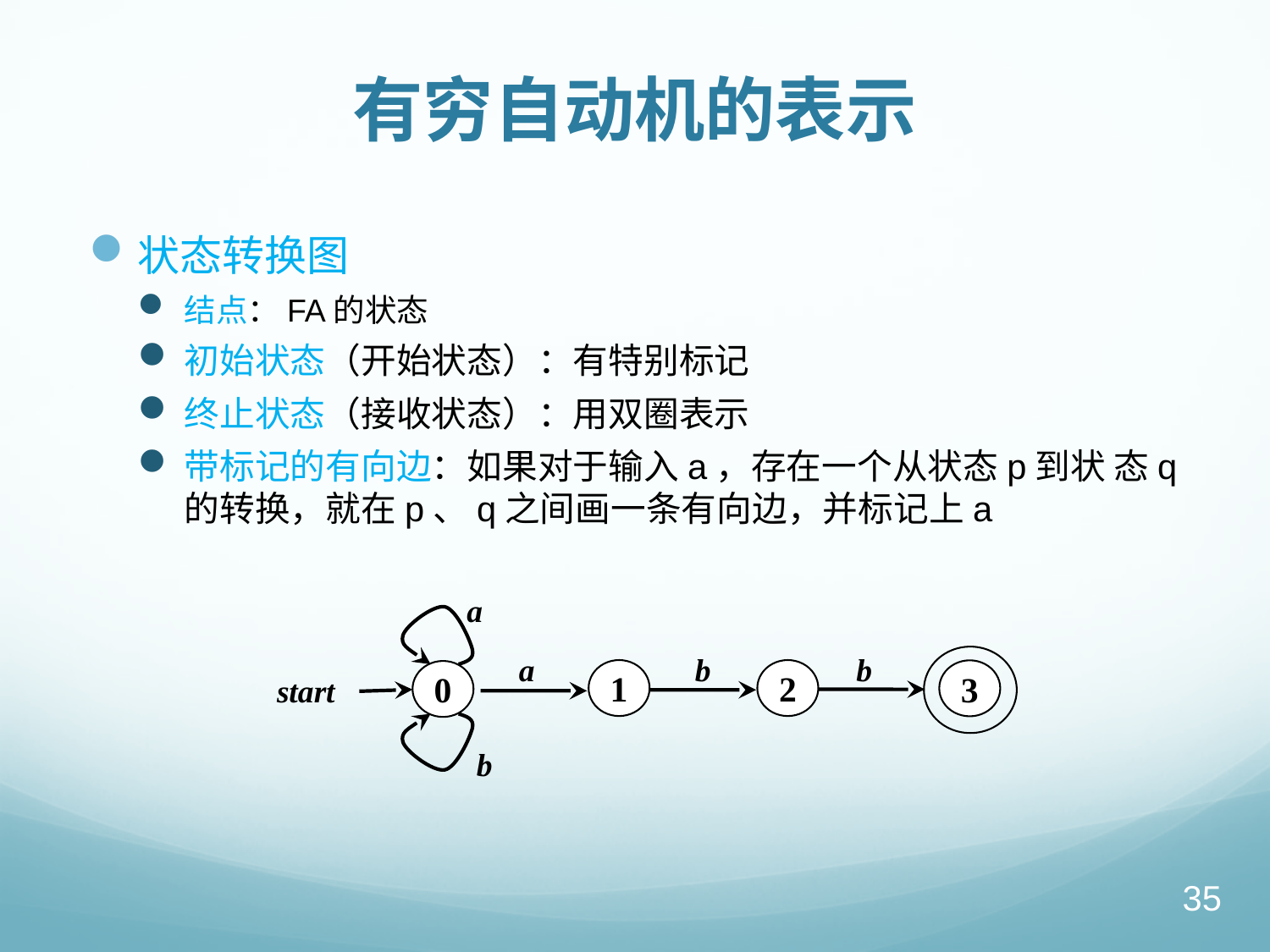

# 有穷自动机的表示
状态转换图
结点：FA的状态
初始状态（开始状态）：有特别标记
终止状态（接收状态）：用双圈表示
带标记的有向边：如果对于输入a，存在一个从状态p到状 态q的转换，就在p、q之间画一条有向边，并标记上a
a

3
0
start

a
b
b
1
2

b
35